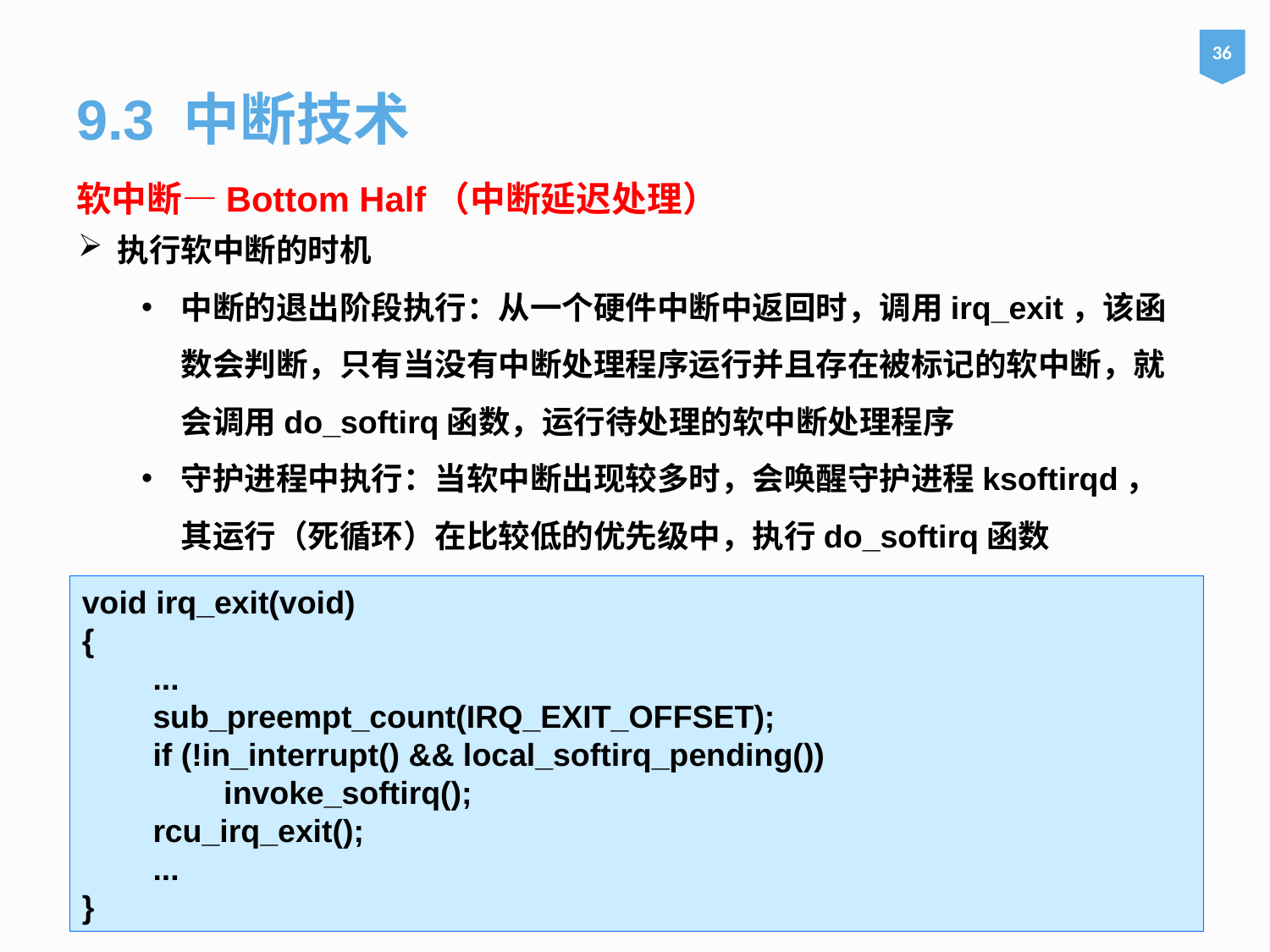

36
9.3 中断技术
软中断—Bottom Half（中断延迟处理）
执行软中断的时机
中断的退出阶段执行：从一个硬件中断中返回时，调用irq_exit，该函数会判断，只有当没有中断处理程序运行并且存在被标记的软中断，就会调用do_softirq函数，运行待处理的软中断处理程序
守护进程中执行：当软中断出现较多时，会唤醒守护进程ksoftirqd，其运行（死循环）在比较低的优先级中，执行do_softirq函数
void irq_exit(void)
{
        ...
        sub_preempt_count(IRQ_EXIT_OFFSET);
        if (!in_interrupt() && local_softirq_pending())
                invoke_softirq();
        rcu_irq_exit();
        ...
}
52